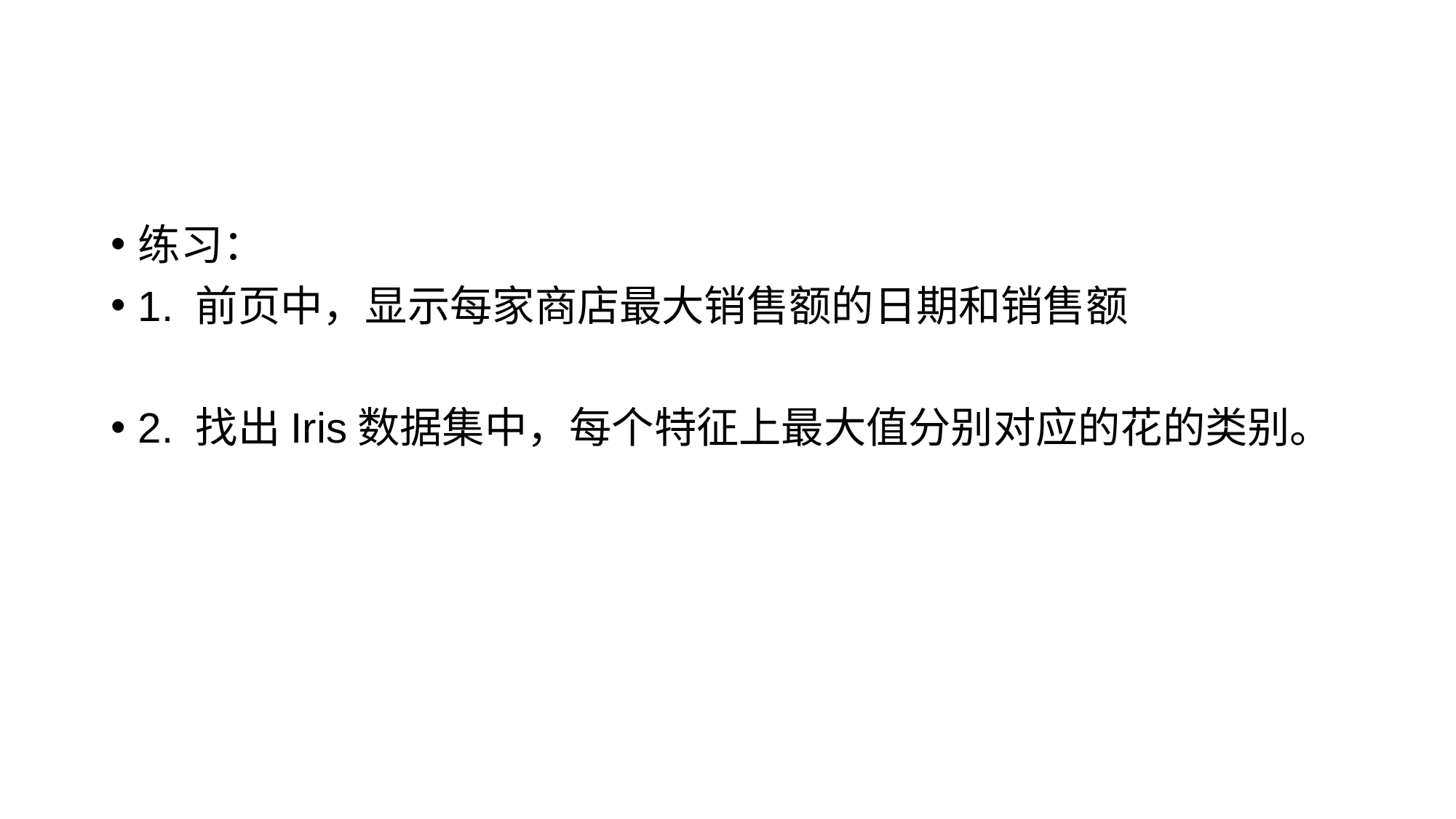

#
练习：
1. 前页中，显示每家商店最大销售额的日期和销售额

2. 找出Iris数据集中，每个特征上最大值分别对应的花的类别。